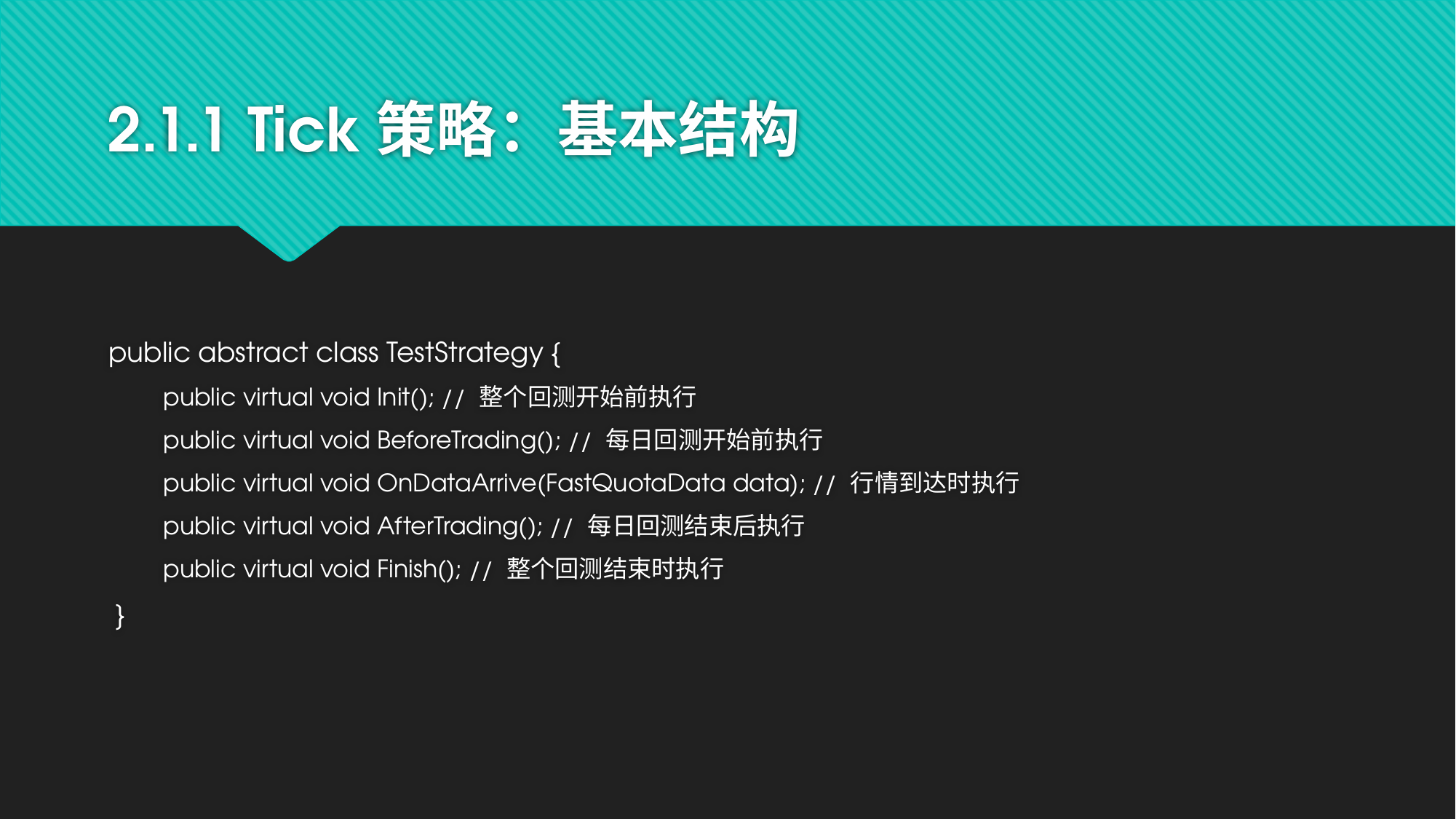

# 2.1.1 Tick策略：基本结构
public abstract class TestStrategy {
public virtual void Init(); // 整个回测开始前执行
public virtual void BeforeTrading(); // 每日回测开始前执行
public virtual void OnDataArrive(FastQuotaData data); // 行情到达时执行
public virtual void AfterTrading(); // 每日回测结束后执行
public virtual void Finish(); // 整个回测结束时执行
}